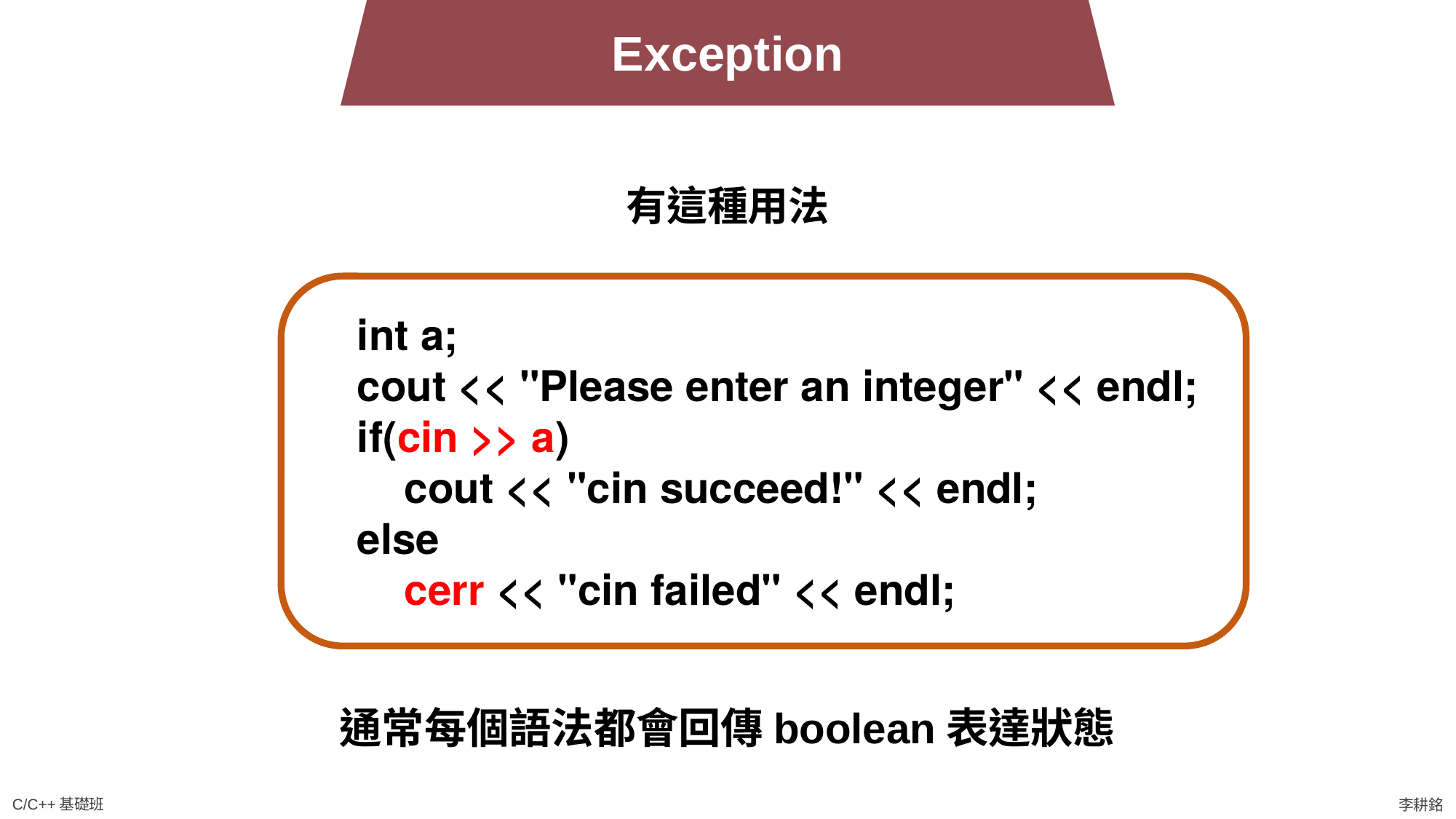

Exception
有這種用法
    int a;
    cout << "Please enter an integer" << endl;
    if(cin >> a)
        cout << "cin succeed!" << endl;
    else
        cerr << "cin failed" << endl;
通常每個語法都會回傳boolean表達狀態
C/C++基礎班
李耕銘